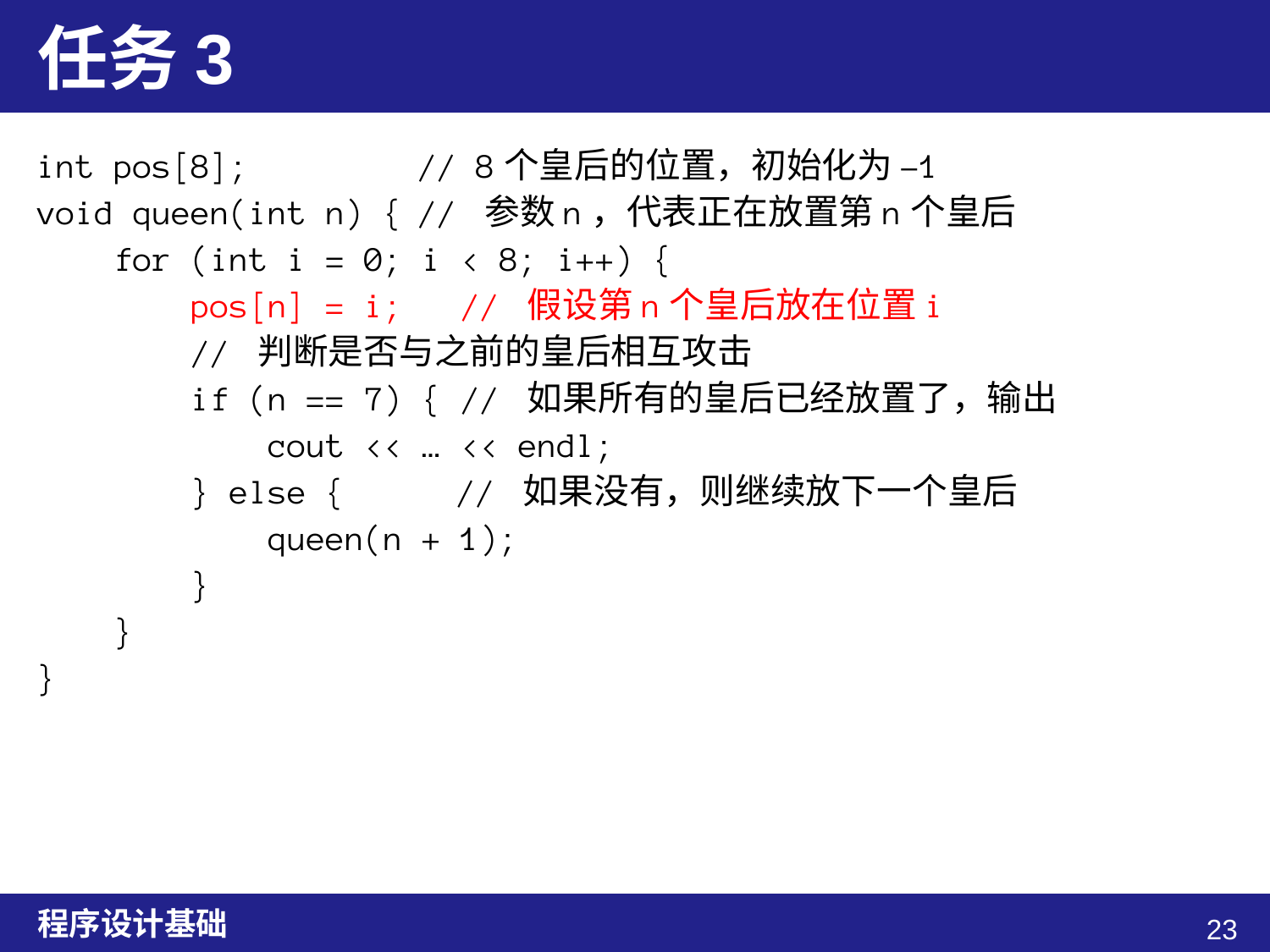

# 任务3
int pos[8];		// 8个皇后的位置，初始化为-1
void queen(int n) {	// 参数n，代表正在放置第n个皇后
    for (int i = 0; i < 8; i++) {
        pos[n] = i;   // 假设第n个皇后放在位置i
        // 判断是否与之前的皇后相互攻击
        if (n == 7) { // 如果所有的皇后已经放置了，输出
            cout << … << endl;
        } else {	  // 如果没有，则继续放下一个皇后
            queen(n + 1);
        }
    }
}